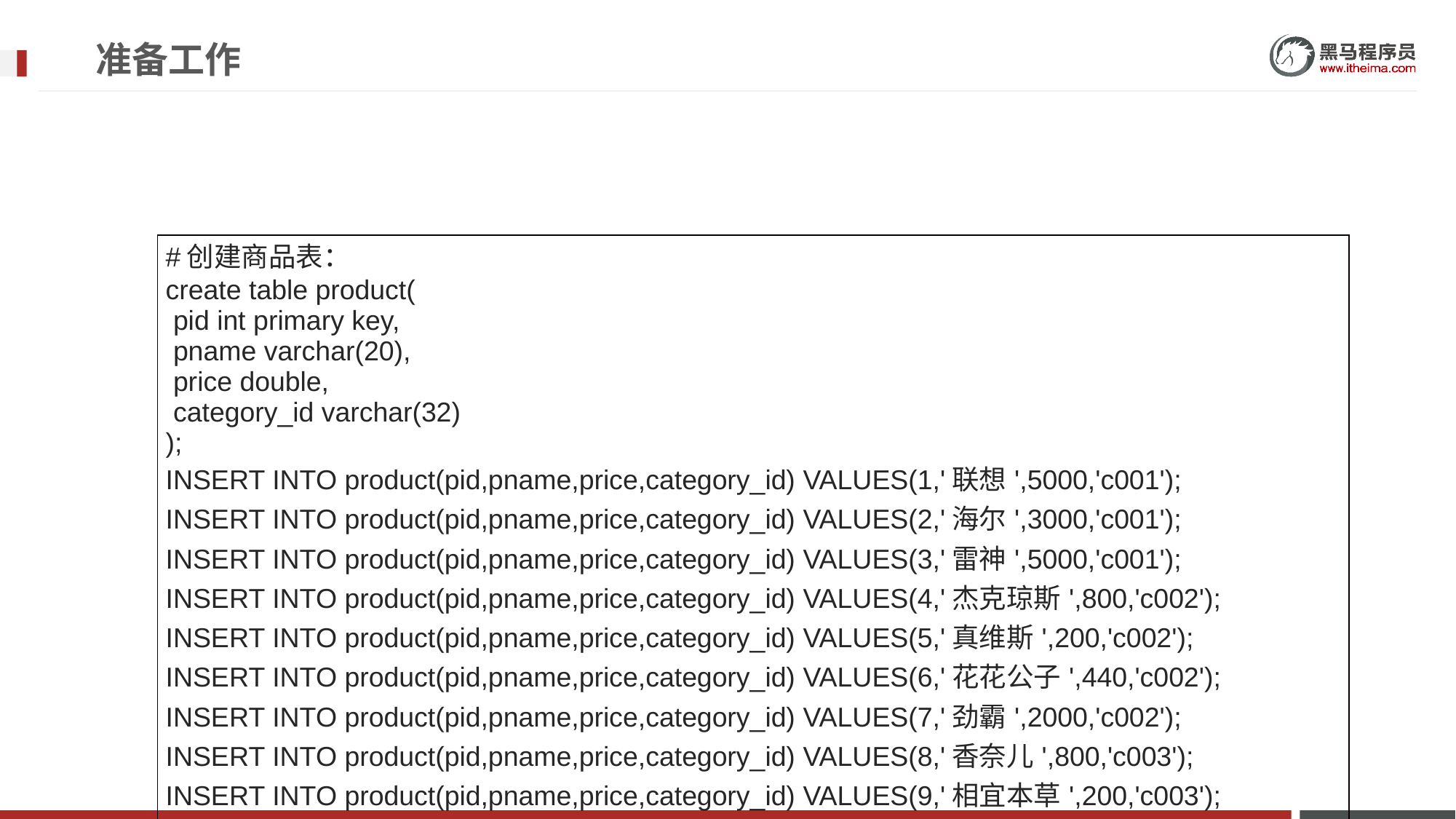

# 准备工作
| #创建商品表： create table product( pid int primary key, pname varchar(20), price double, category\_id varchar(32) ); INSERT INTO product(pid,pname,price,category\_id) VALUES(1,'联想',5000,'c001'); INSERT INTO product(pid,pname,price,category\_id) VALUES(2,'海尔',3000,'c001'); INSERT INTO product(pid,pname,price,category\_id) VALUES(3,'雷神',5000,'c001'); INSERT INTO product(pid,pname,price,category\_id) VALUES(4,'杰克琼斯',800,'c002'); INSERT INTO product(pid,pname,price,category\_id) VALUES(5,'真维斯',200,'c002'); INSERT INTO product(pid,pname,price,category\_id) VALUES(6,'花花公子',440,'c002'); INSERT INTO product(pid,pname,price,category\_id) VALUES(7,'劲霸',2000,'c002'); INSERT INTO product(pid,pname,price,category\_id) VALUES(8,'香奈儿',800,'c003'); INSERT INTO product(pid,pname,price,category\_id) VALUES(9,'相宜本草',200,'c003'); INSERT INTO product(pid,pname,price,category\_id) VALUES(10,'面霸',5,'c003'); |
| --- |